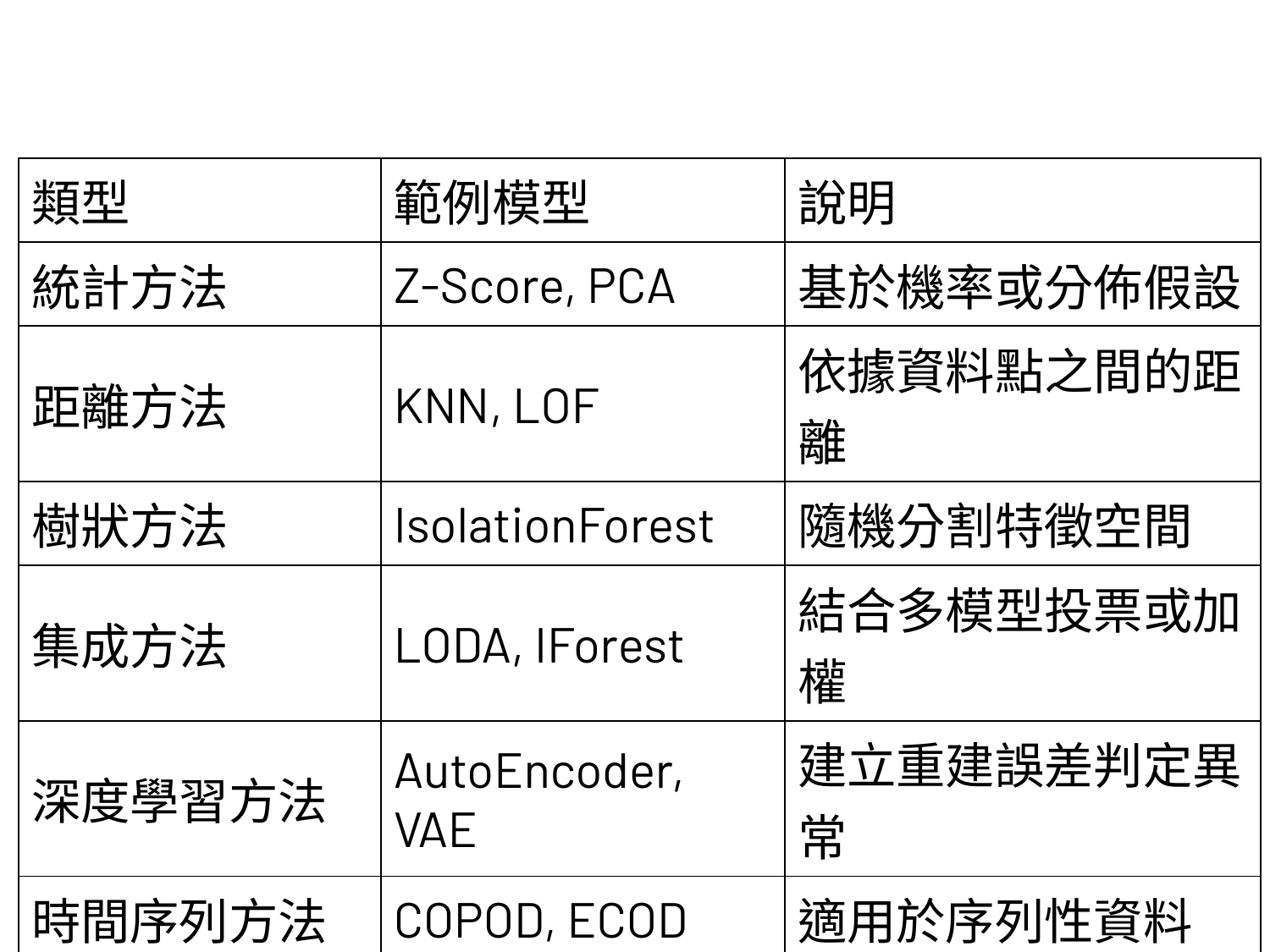

| 類型 | 範例模型 | 說明 |
| --- | --- | --- |
| 統計方法 | Z-Score, PCA | 基於機率或分佈假設 |
| 距離方法 | KNN, LOF | 依據資料點之間的距離 |
| 樹狀方法 | IsolationForest | 隨機分割特徵空間 |
| 集成方法 | LODA, IForest | 結合多模型投票或加權 |
| 深度學習方法 | AutoEncoder, VAE | 建立重建誤差判定異常 |
| 時間序列方法 | COPOD, ECOD | 適用於序列性資料 |